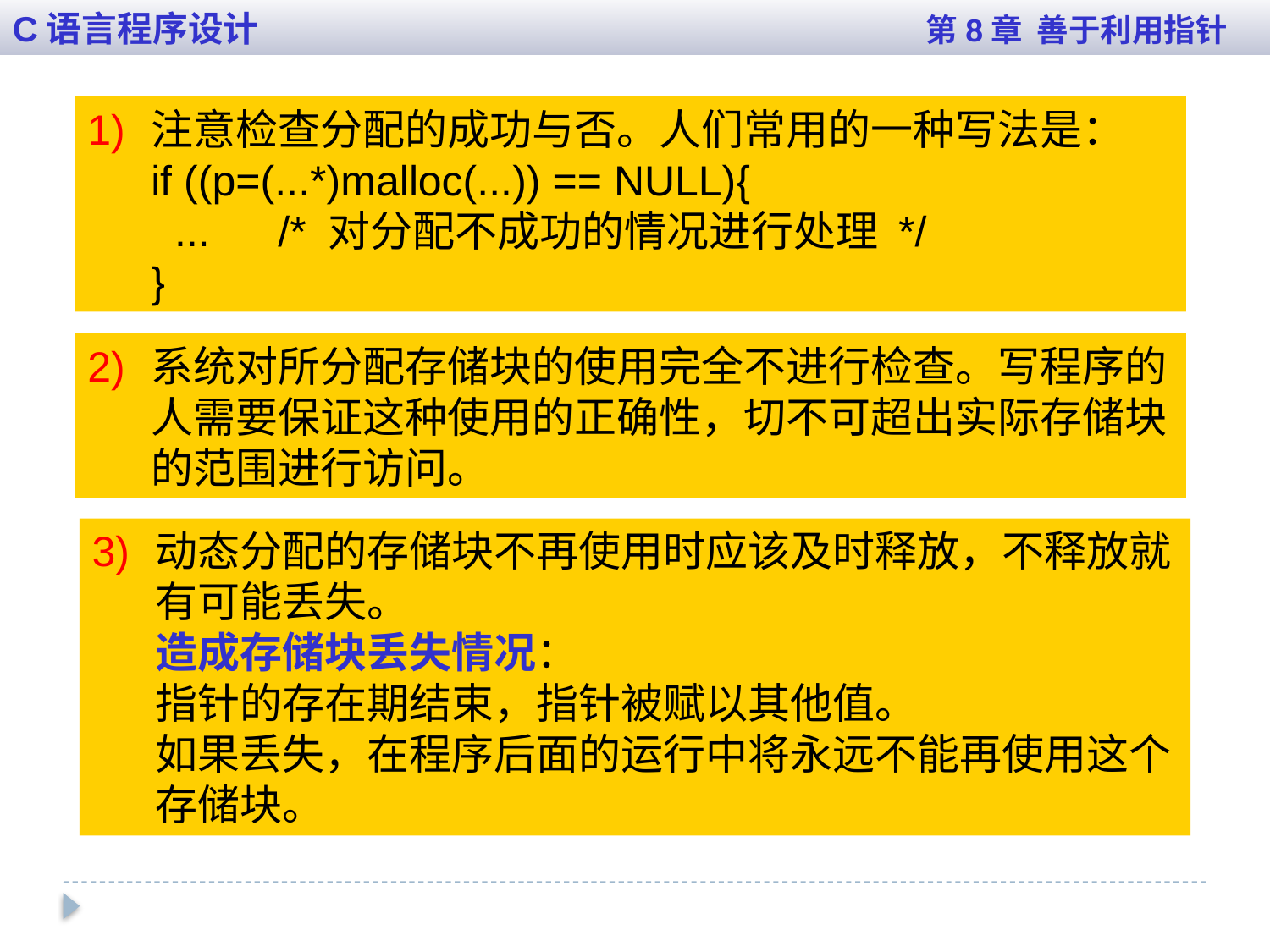

C语言程序设计                                                                                   第8章  善于利用指针
注意检查分配的成功与否。人们常用的一种写法是：
if ((p=(...*)malloc(...)) == NULL){
  ...	/* 对分配不成功的情况进行处理 */
}
系统对所分配存储块的使用完全不进行检查。写程序的人需要保证这种使用的正确性，切不可超出实际存储块的范围进行访问。
动态分配的存储块不再使用时应该及时释放，不释放就有可能丢失。
造成存储块丢失情况：
指针的存在期结束，指针被赋以其他值。
如果丢失，在程序后面的运行中将永远不能再使用这个存储块。